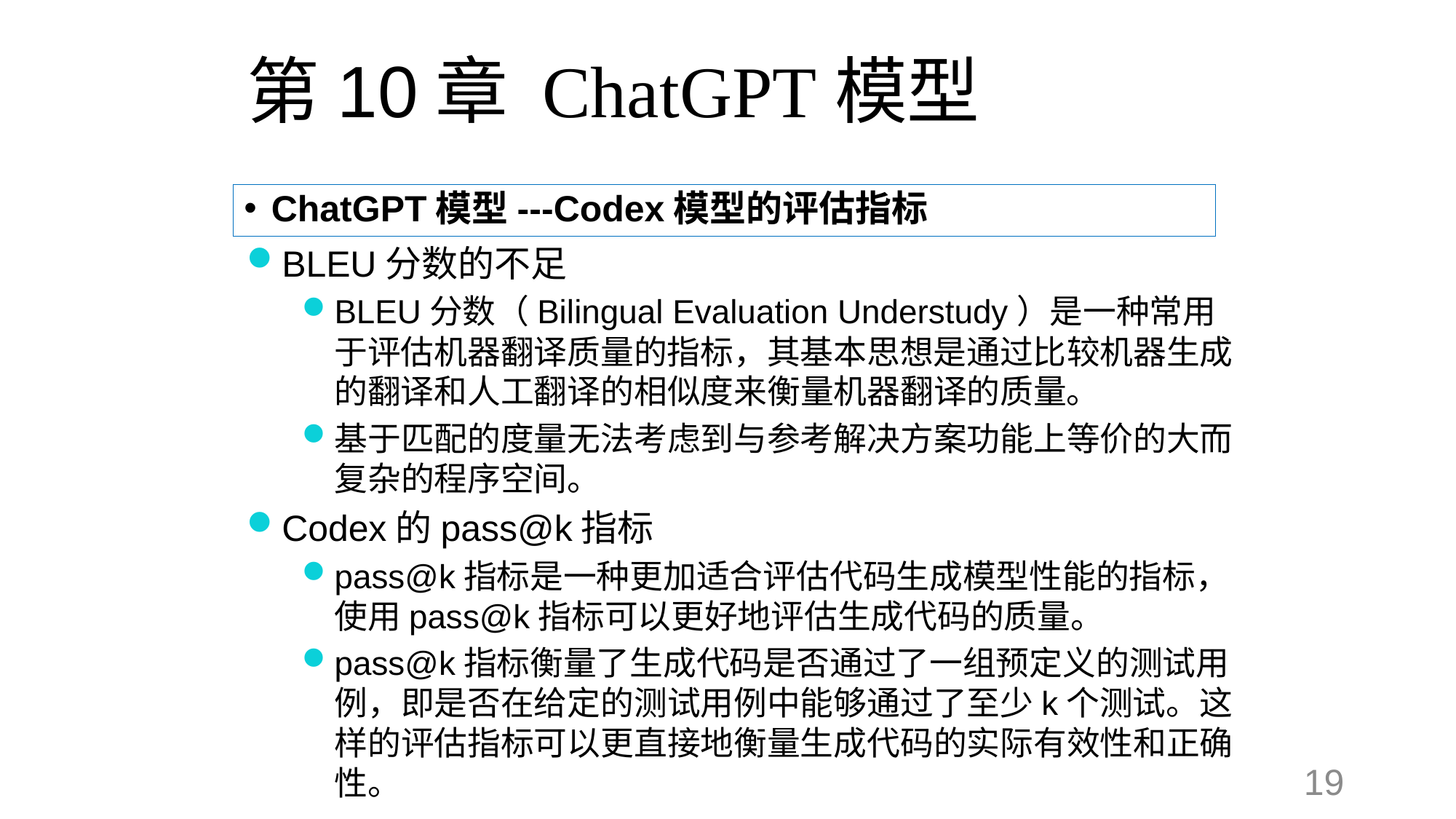

# 第10章 ChatGPT模型
ChatGPT模型---Codex模型的评估指标

BLEU分数的不足
BLEU分数（Bilingual Evaluation Understudy）是一种常用于评估机器翻译质量的指标，其基本思想是通过比较机器生成的翻译和人工翻译的相似度来衡量机器翻译的质量。
基于匹配的度量无法考虑到与参考解决方案功能上等价的大而复杂的程序空间。
Codex的pass@k指标
pass@k指标是一种更加适合评估代码生成模型性能的指标，使用pass@k指标可以更好地评估生成代码的质量。
pass@k指标衡量了生成代码是否通过了一组预定义的测试用例，即是否在给定的测试用例中能够通过了至少k个测试。这样的评估指标可以更直接地衡量生成代码的实际有效性和正确性。

19